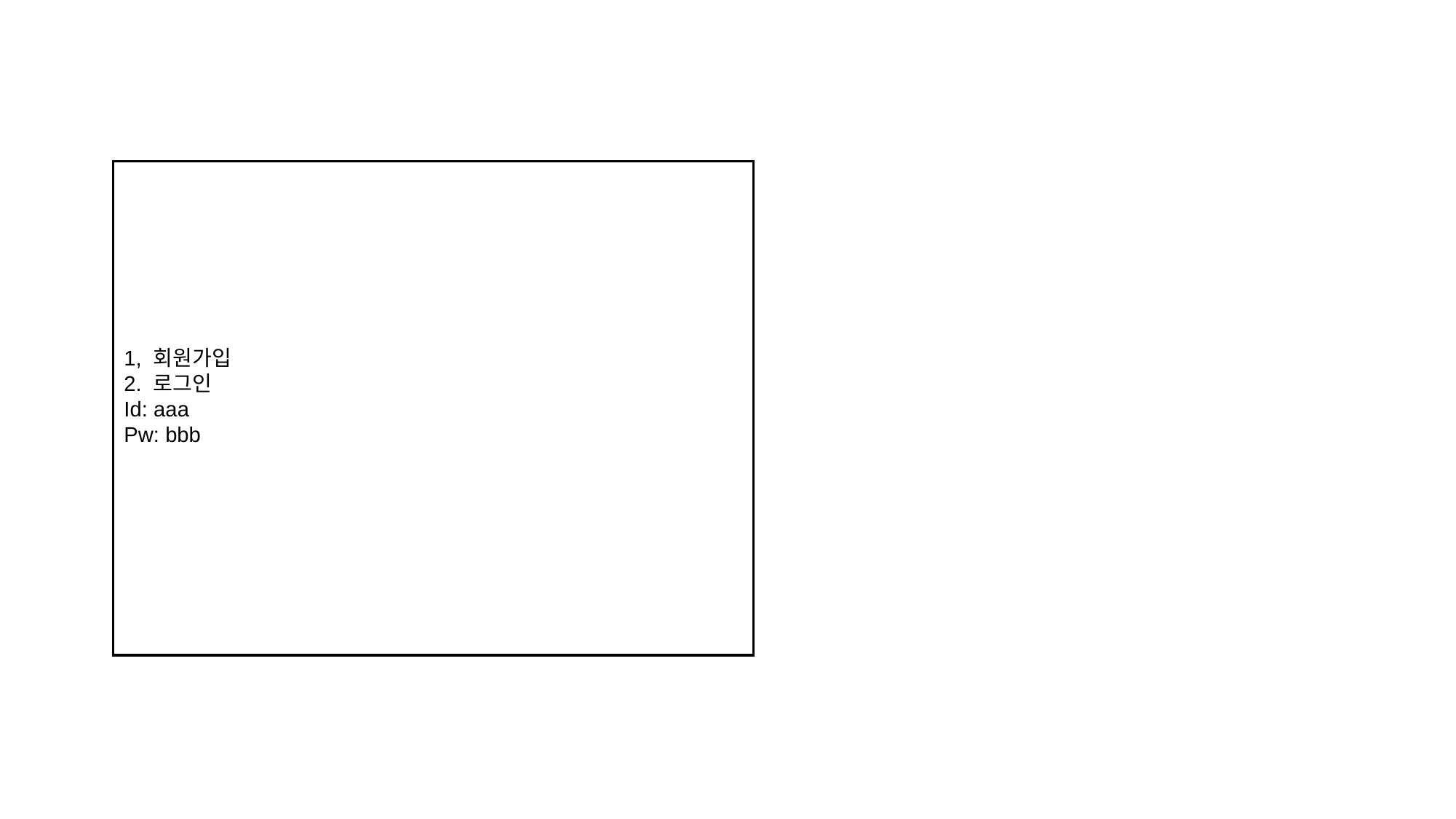

1, 회원가입
2. 로그인
Id: aaa
Pw: bbb